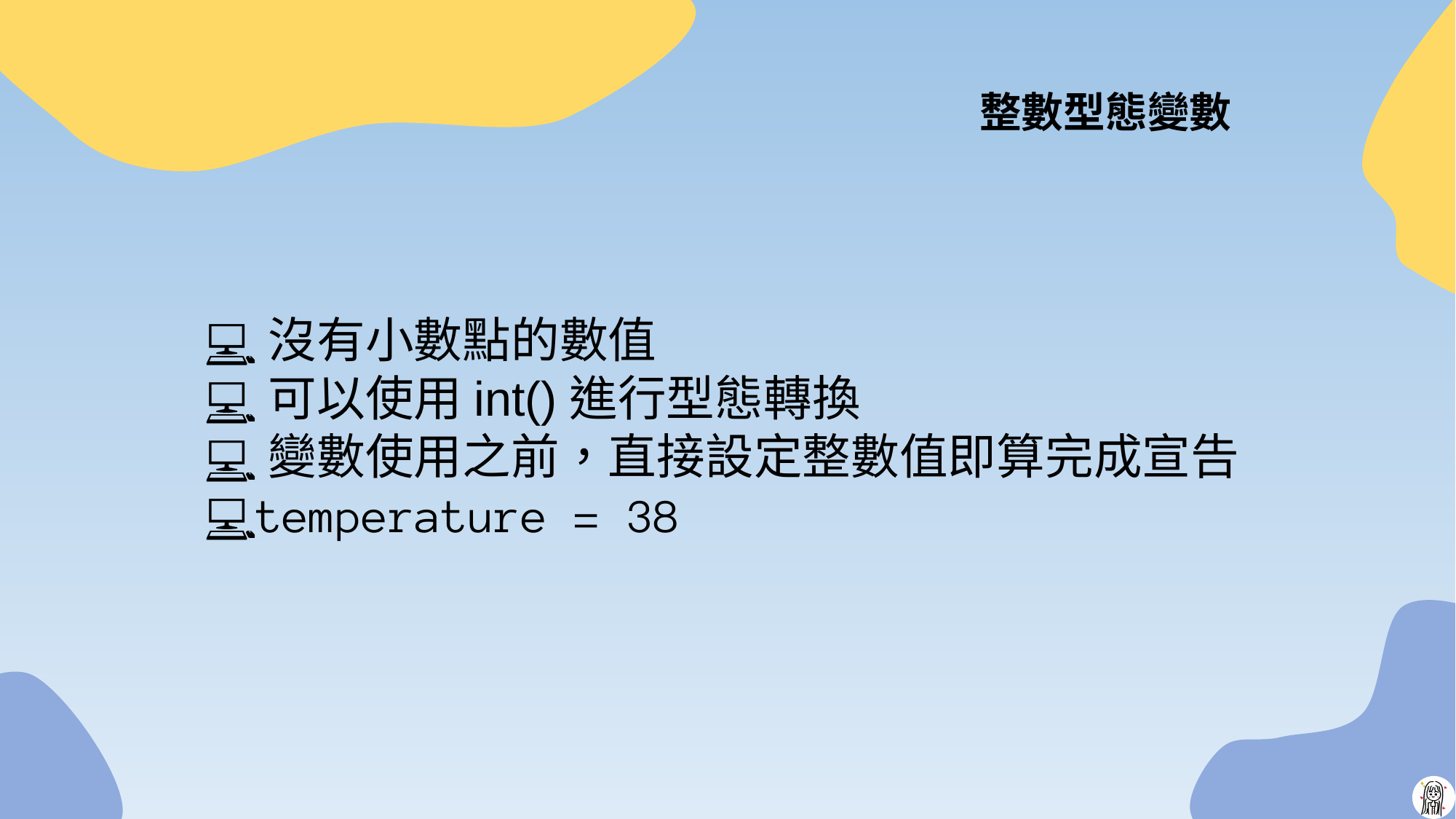

# 整數型態變數
💻沒有小數點的數值
💻可以使用int()進行型態轉換
💻變數使用之前，直接設定整數值即算完成宣告
💻temperature = 38
18